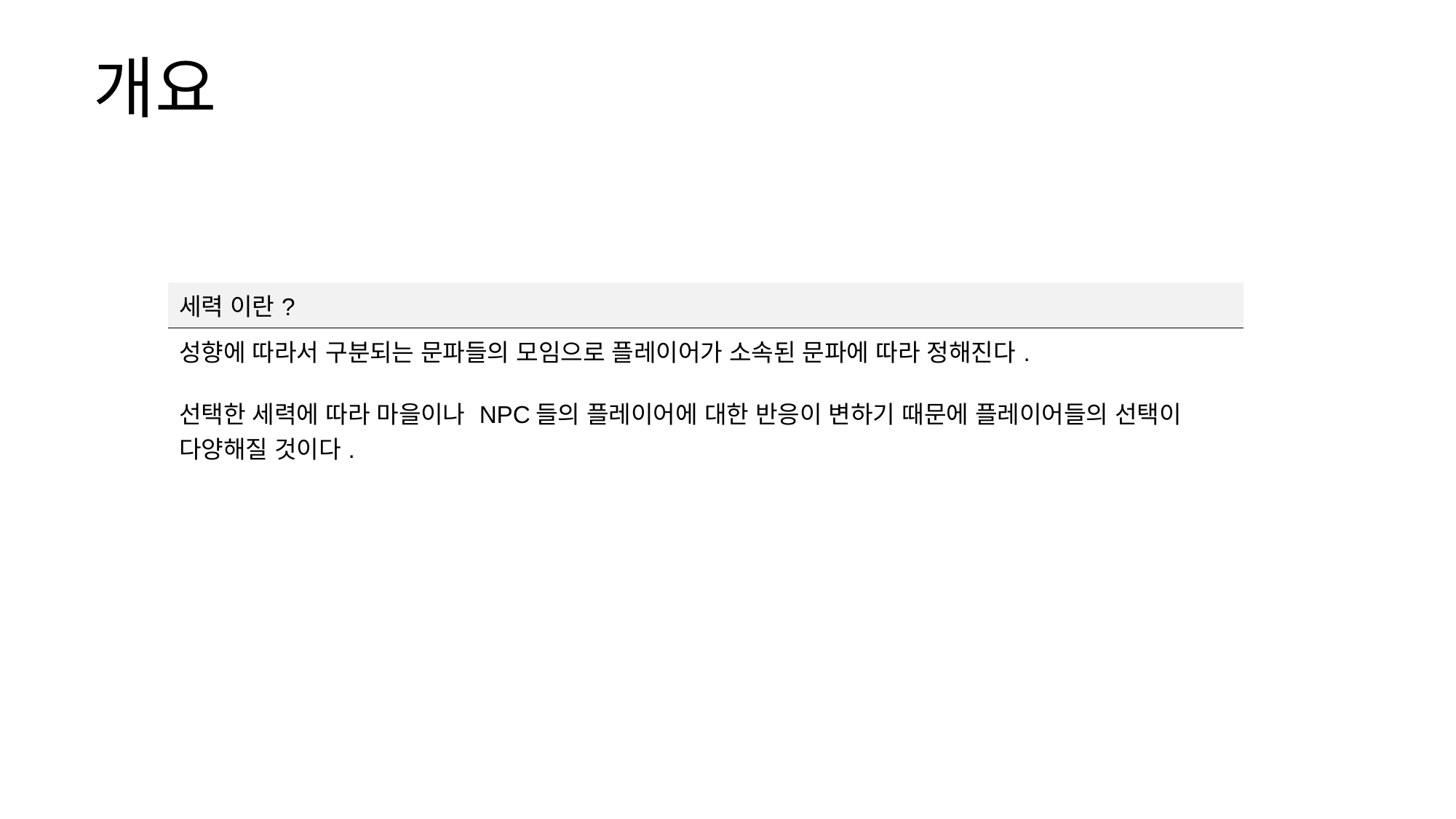

개요
| 세력 이란? |
| --- |
| 성향에 따라서 구분되는 문파들의 모임으로 플레이어가 소속된 문파에 따라 정해진다. 선택한 세력에 따라 마을이나 NPC들의 플레이어에 대한 반응이 변하기 때문에 플레이어들의 선택이 다양해질 것이다. |